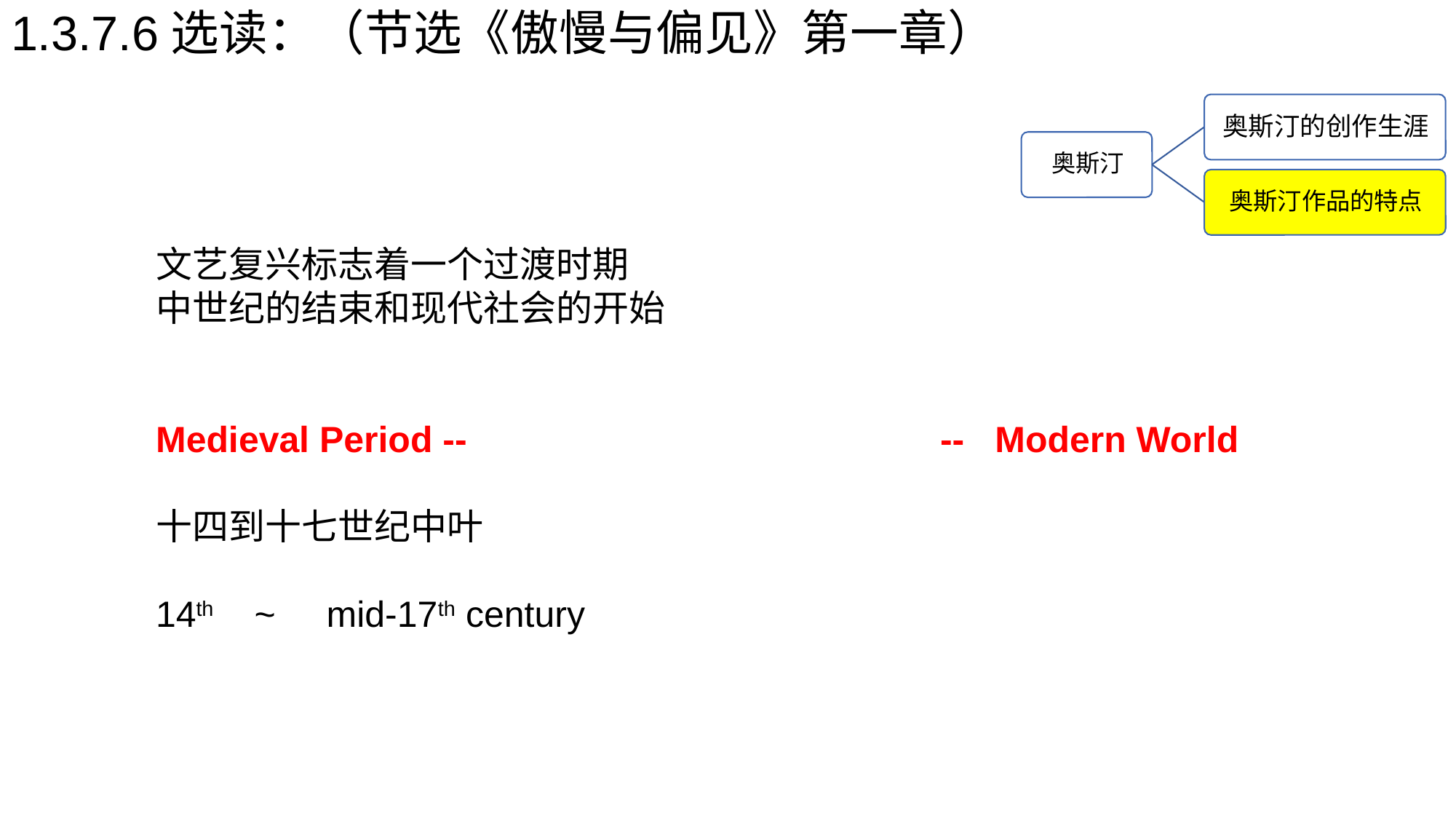

# 1.3.7.6选读：（节选《傲慢与偏见》第一章）
奥斯汀

奥斯汀的创作生涯

奥斯汀作品的特点
文艺复兴标志着一个过渡时期
中世纪的结束和现代社会的开始

Medieval Period -- 					  --   Modern World

十四到十七世纪中叶

14th    ~     mid-17th century